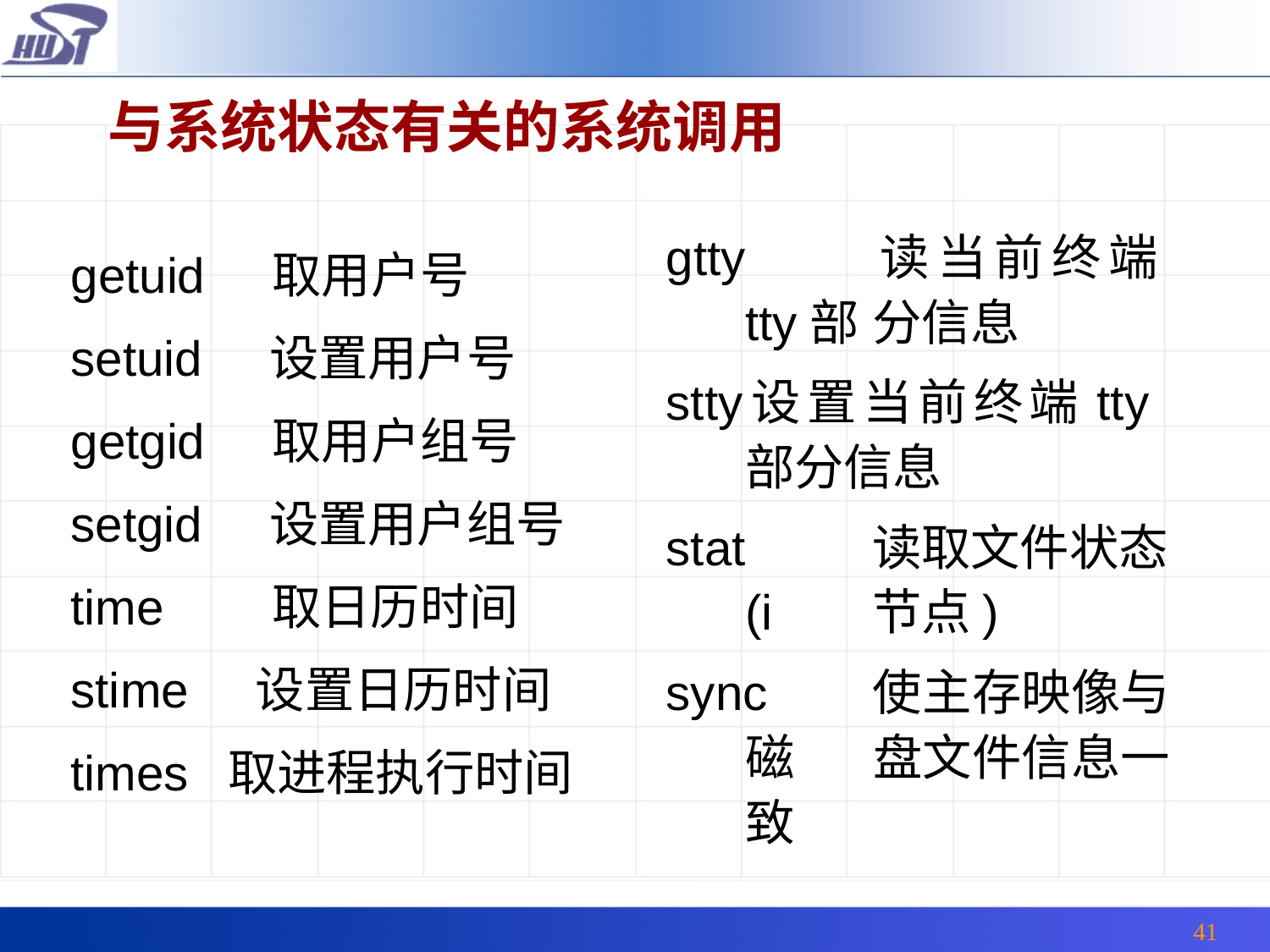

与系统状态有关的系统调用
getuid    取用户号
setuid    设置用户号
getgid    取用户组号
setgid    设置用户组号
time       取日历时间
stime    设置日历时间
times  取进程执行时间
gtty	读当前终端tty部	分信息
stty	设置当前终端tty	部分信息
stat	读取文件状态(i	节点)
sync	使主存映像与磁	盘文件信息一致
41